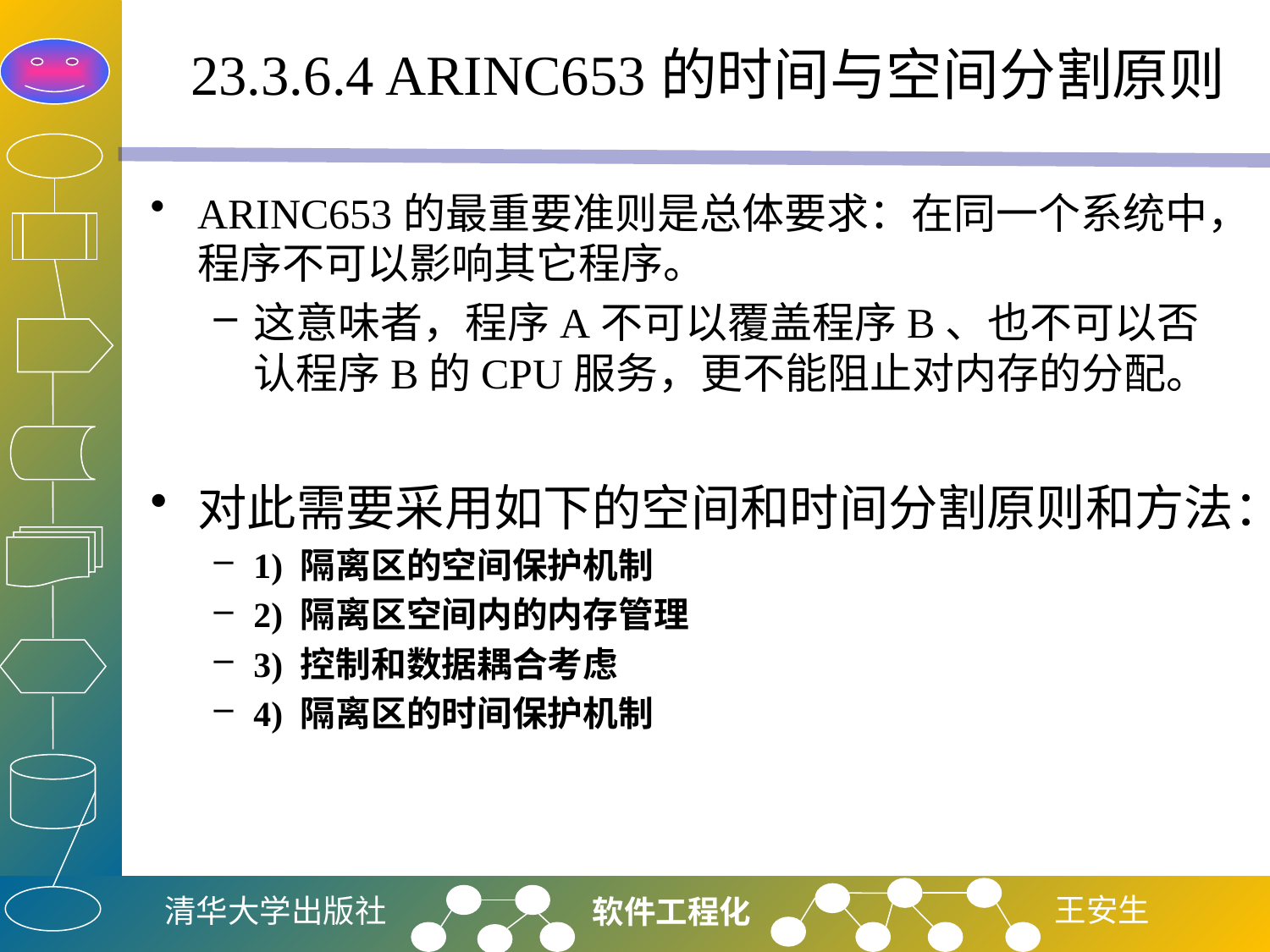

# 23.3.6.4 ARINC653的时间与空间分割原则
ARINC653的最重要准则是总体要求：在同一个系统中，程序不可以影响其它程序。
这意味者，程序A不可以覆盖程序B、也不可以否认程序B的CPU服务，更不能阻止对内存的分配。

对此需要采用如下的空间和时间分割原则和方法：
1) 隔离区的空间保护机制
2) 隔离区空间内的内存管理
3) 控制和数据耦合考虑
4) 隔离区的时间保护机制